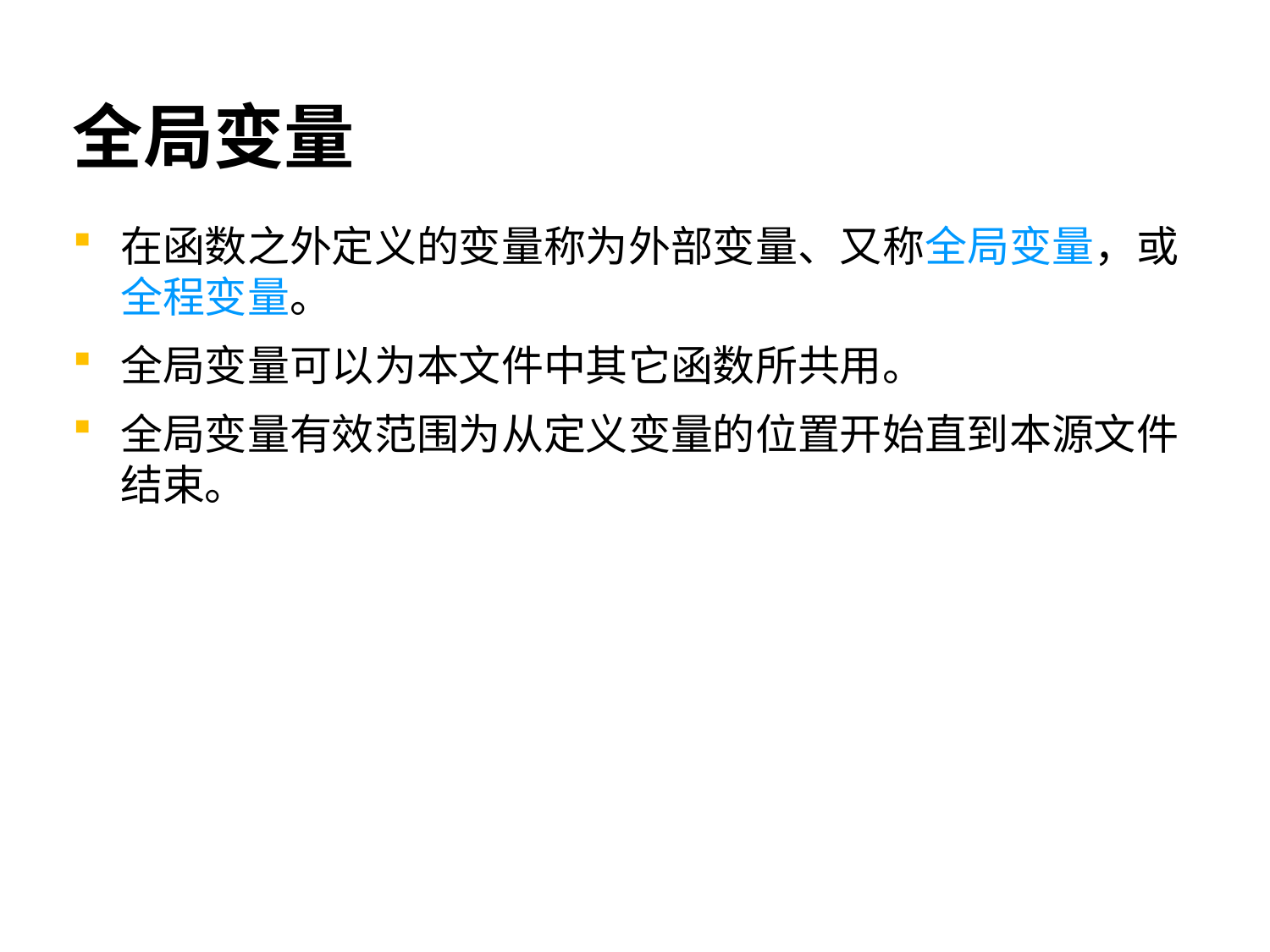

# 全局变量
在函数之外定义的变量称为外部变量、又称全局变量，或全程变量。
全局变量可以为本文件中其它函数所共用。
全局变量有效范围为从定义变量的位置开始直到本源文件结束。